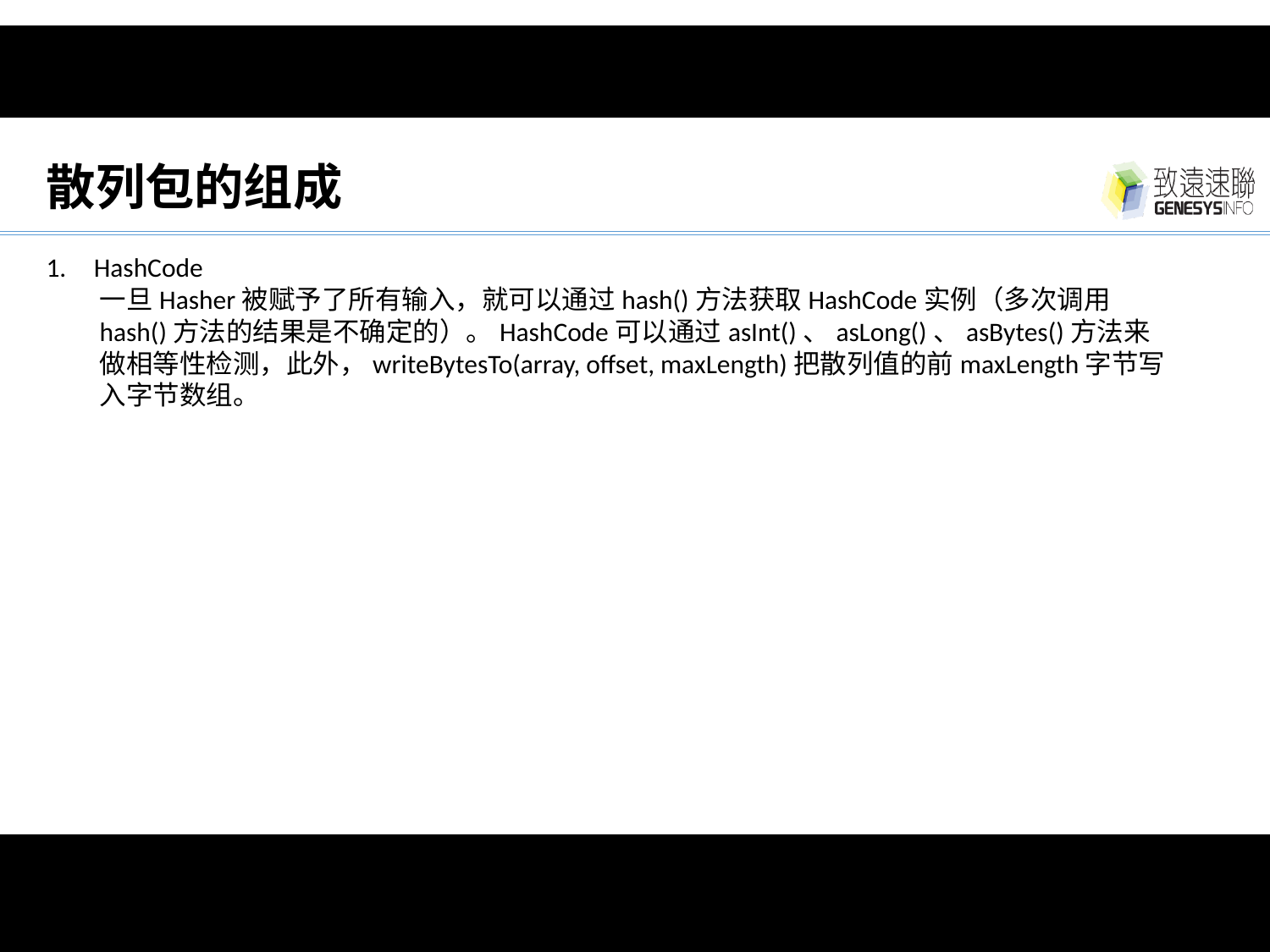

散列包的组成

HashCode
一旦Hasher被赋予了所有输入，就可以通过hash()方法获取HashCode实例（多次调用hash()方法的结果是不确定的）。HashCode可以通过asInt()、asLong()、asBytes()方法来做相等性检测，此外，writeBytesTo(array, offset, maxLength)把散列值的前maxLength字节写入字节数组。